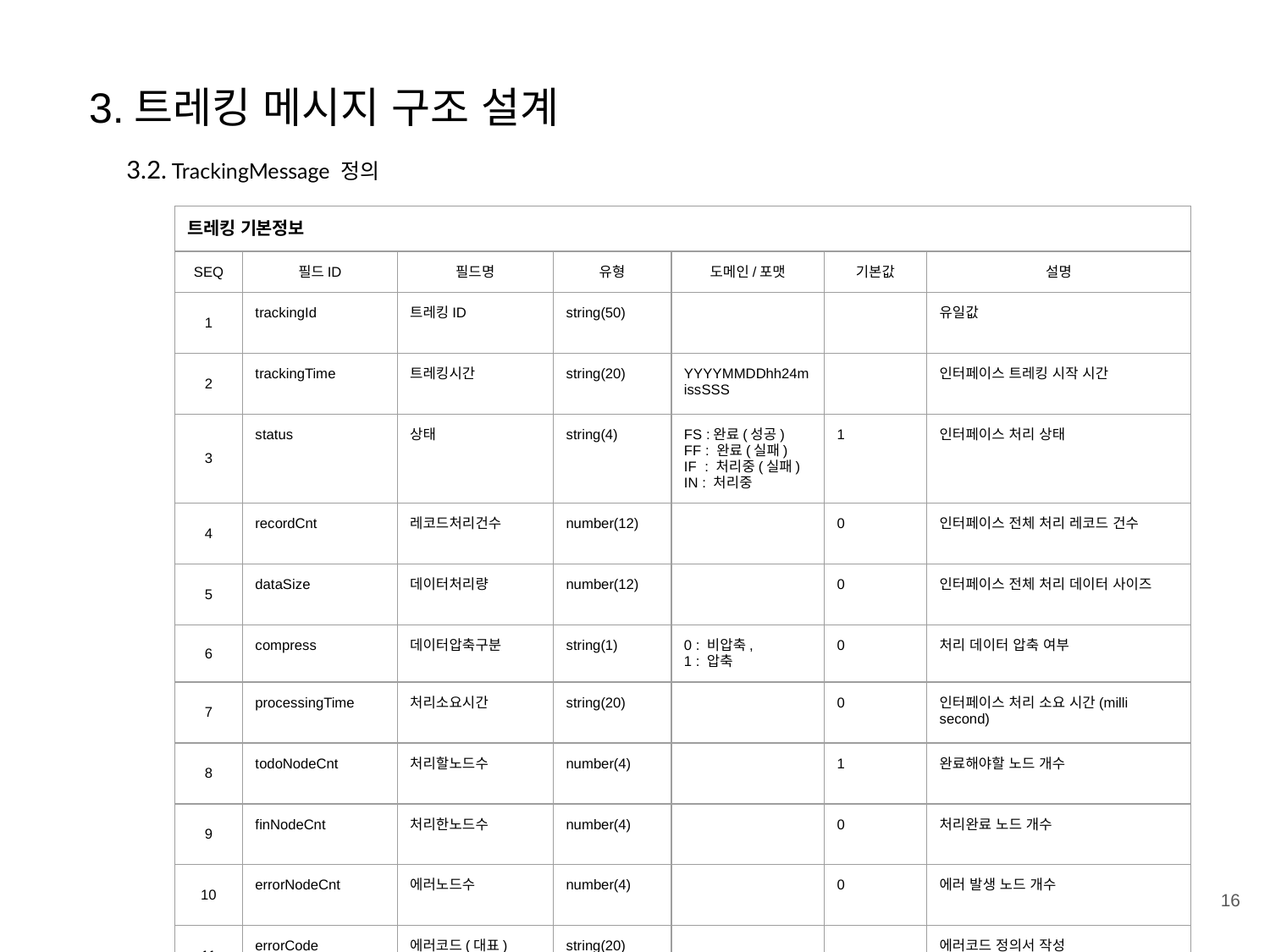

3.트레킹 메시지 구조 설계
3.2. TrackingMessage 정의

| 트레킹 기본정보 |  |  |  |  |  |  |
| --- | --- | --- | --- | --- | --- | --- |
| SEQ | 필드ID | 필드명 | 유형 | 도메인/포맷 | 기본값 | 설명 |
| 1 | trackingId | 트레킹ID | string(50) |  |  | 유일값 |
| 2 | trackingTime | 트레킹시간 | string(20) | YYYYMMDDhh24missSSS |  | 인터페이스 트레킹 시작 시간 |
| 3 | status | 상태 | string(4) | FS :완료(성공) FF : 완료(실패) IF : 처리중(실패) IN : 처리중 | 1 | 인터페이스 처리 상태 |
| 4 | recordCnt | 레코드처리건수 | number(12) |  | 0 | 인터페이스 전체 처리 레코드 건수 |
| 5 | dataSize | 데이터처리량 | number(12) |  | 0 | 인터페이스 전체 처리 데이터 사이즈 |
| 6 | compress | 데이터압축구분 | string(1) | 0 : 비압축, 1 : 압축 | 0 | 처리 데이터 압축 여부 |
| 7 | processingTime | 처리소요시간 | string(20) |  | 0 | 인터페이스 처리 소요 시간(milli second) |
| 8 | todoNodeCnt | 처리할노드수 | number(4) |  | 1 | 완료해야할 노드 개수 |
| 9 | finNodeCnt | 처리한노드수 | number(4) |  | 0 | 처리완료 노드 개수 |
| 10 | errorNodeCnt | 에러노드수 | number(4) |  | 0 | 에러 발생 노드 개수 |
| 11 | errorCode | 에러코드(대표) | string(20) |  |  | 에러코드 정의서 작성 |
| 12 | errorMessage | 에러메시지(대표) | string |  |  | 에러메시지 정의서 작성 |
16